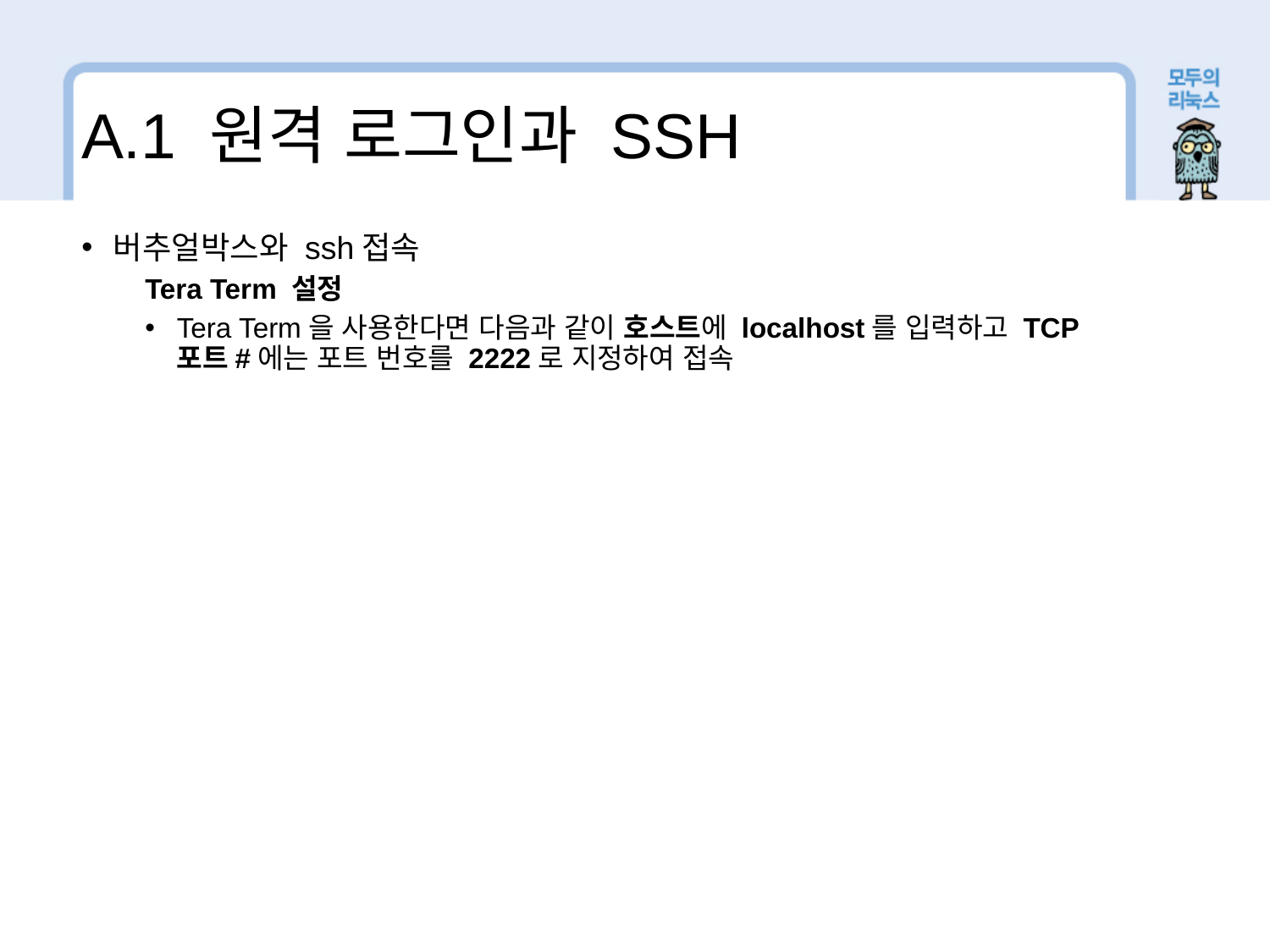

A.1 원격 로그인과 SSH
버추얼박스와 ssh접속
Tera Term 설정
Tera Term을 사용한다면 다음과 같이 호스트에 localhost를 입력하고 TCP 포트#에는 포트 번호를 2222로 지정하여 접속